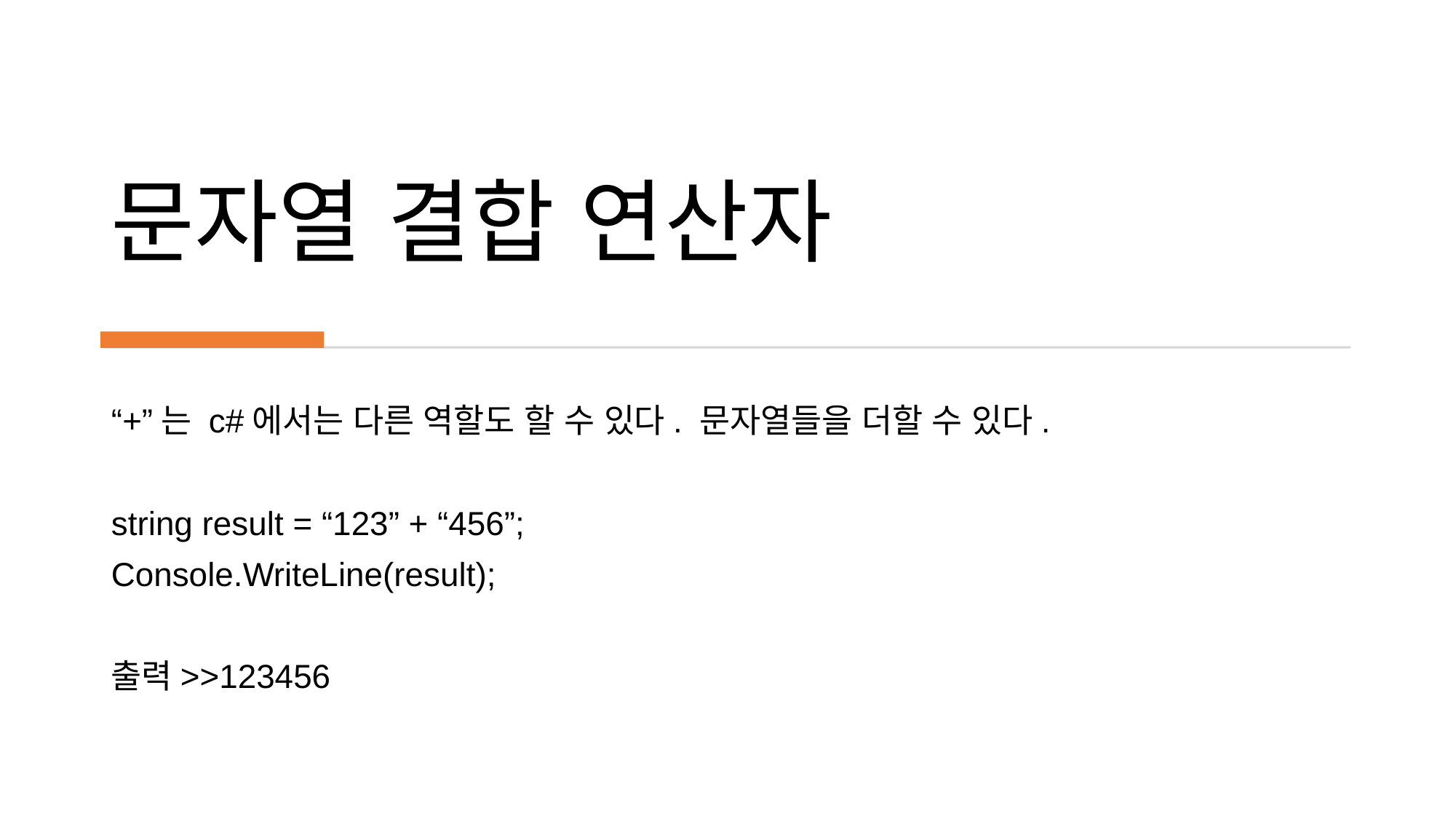

# 문자열 결합 연산자

“+”는 c#에서는 다른 역할도 할 수 있다. 문자열들을 더할 수 있다.

string result = “123” + “456”;
Console.WriteLine(result);

출력>>123456